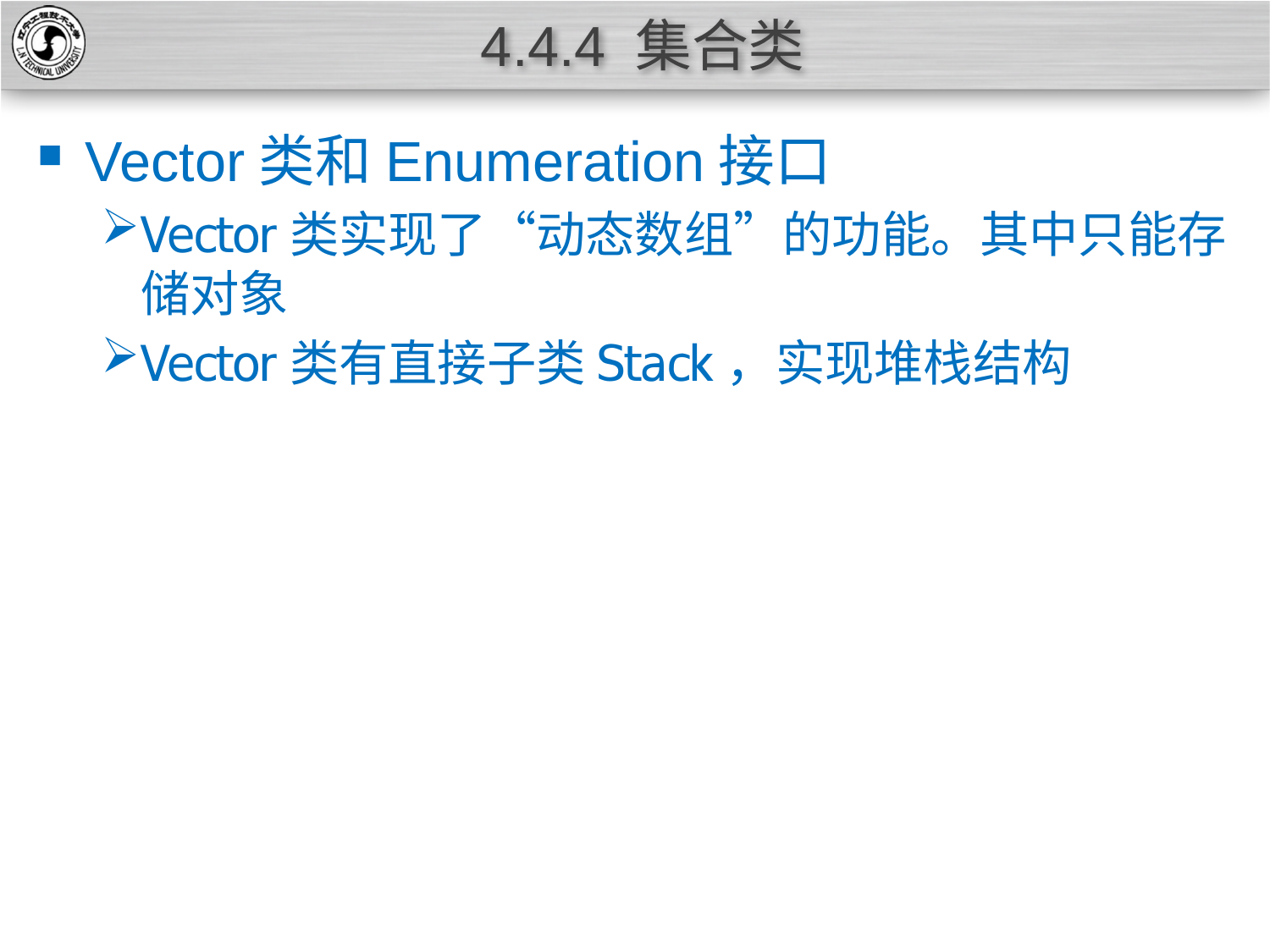

# 4.4.4 集合类
Vector类和Enumeration接口
Vector类实现了“动态数组”的功能。其中只能存储对象
Vector类有直接子类Stack，实现堆栈结构